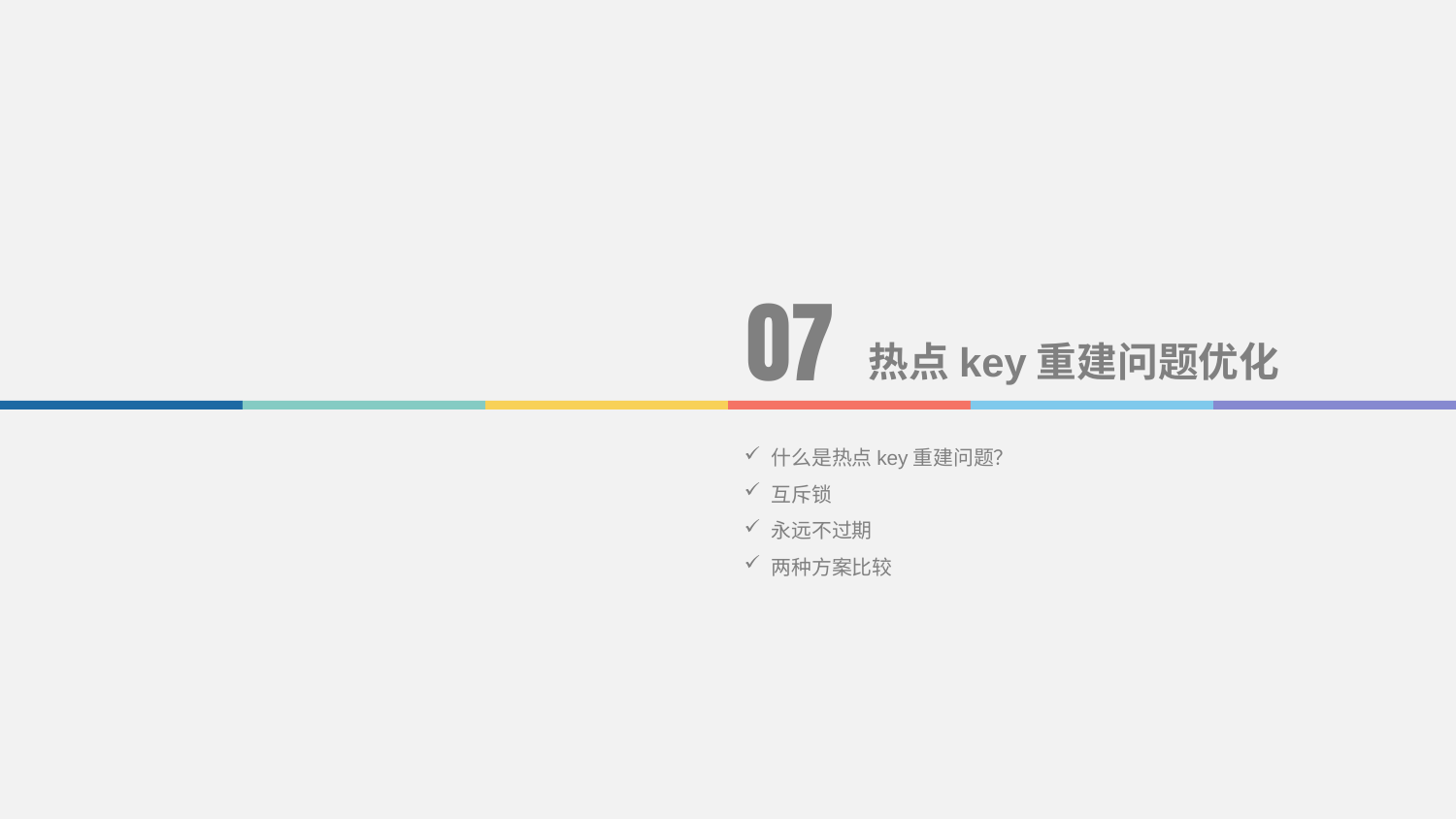

https://www.ypppt.com/
07
热点key重建问题优化

什么是热点key重建问题？
互斥锁
永远不过期
两种方案比较